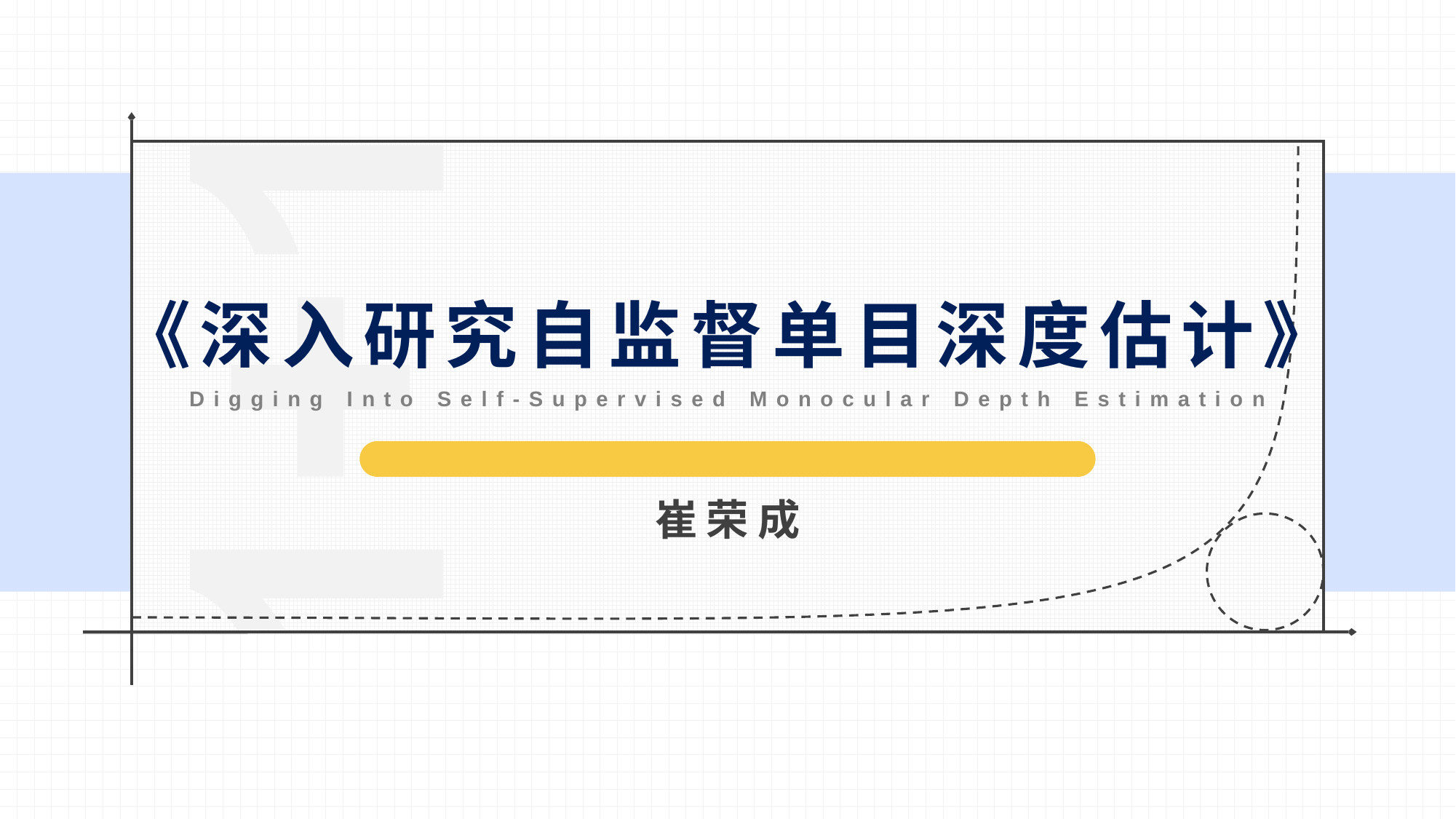

《深入研究自监督单目深度估计》
Digging Into Self-Supervised Monocular Depth Estimation
崔荣成